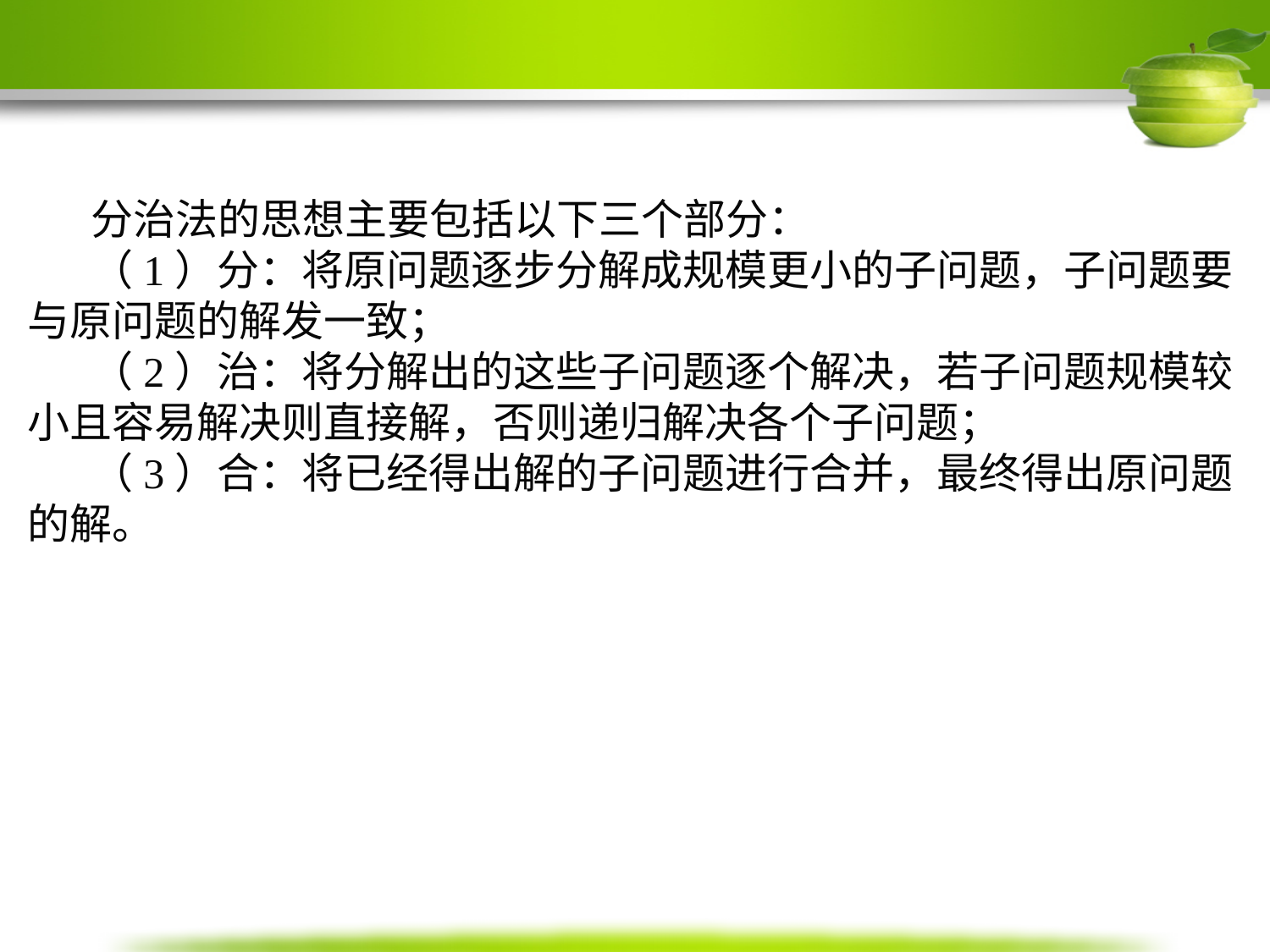

分治法的思想主要包括以下三个部分：
（1）分：将原问题逐步分解成规模更小的子问题，子问题要与原问题的解发一致；
（2）治：将分解出的这些子问题逐个解决，若子问题规模较小且容易解决则直接解，否则递归解决各个子问题；
（3）合：将已经得出解的子问题进行合并，最终得出原问题的解。